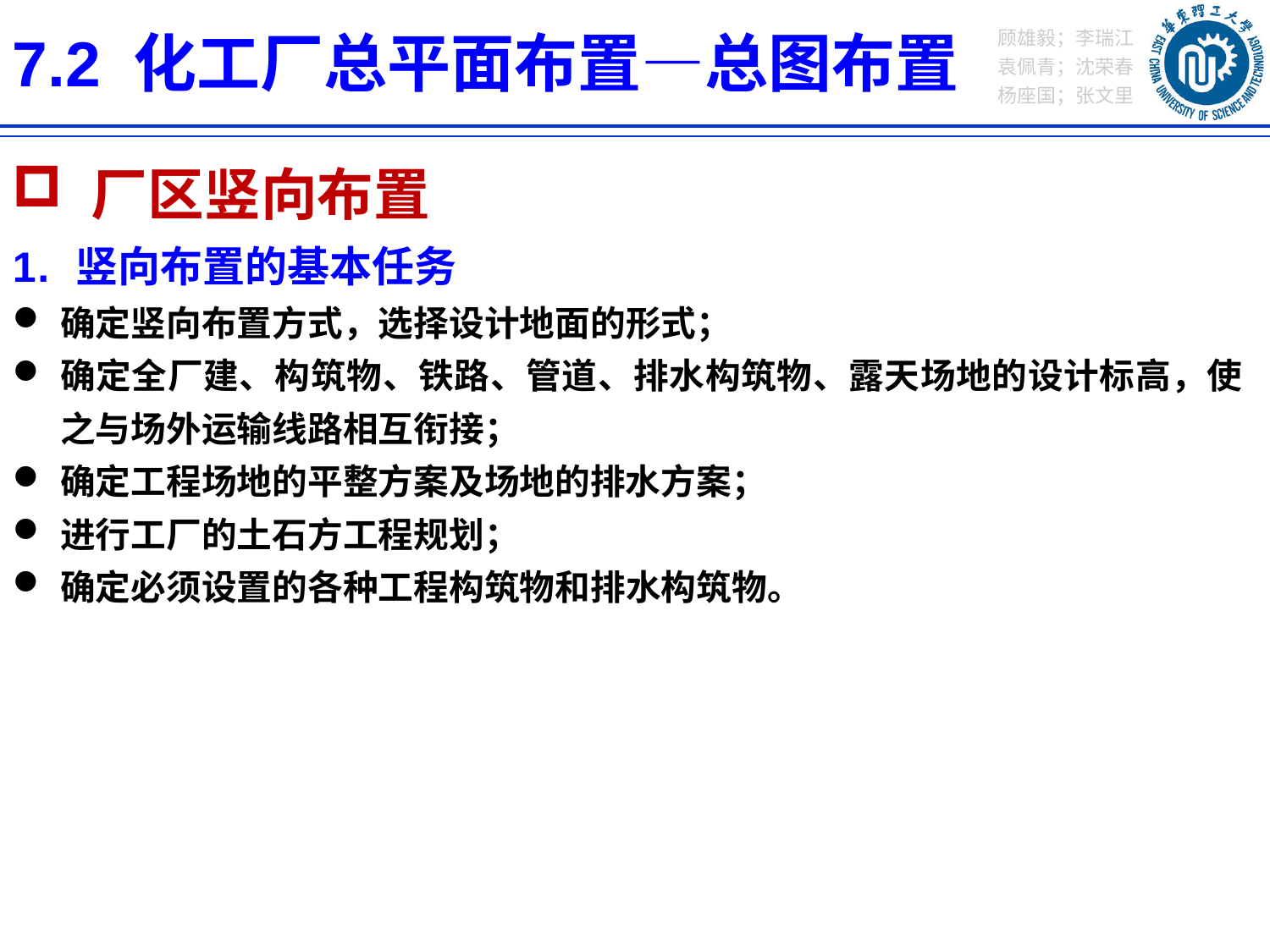

7.2 化工厂总平面布置—总图布置
 厂区竖向布置
竖向布置的基本任务
确定竖向布置方式，选择设计地面的形式；
确定全厂建、构筑物、铁路、管道、排水构筑物、露天场地的设计标高，使之与场外运输线路相互衔接；
确定工程场地的平整方案及场地的排水方案；
进行工厂的土石方工程规划；
确定必须设置的各种工程构筑物和排水构筑物。